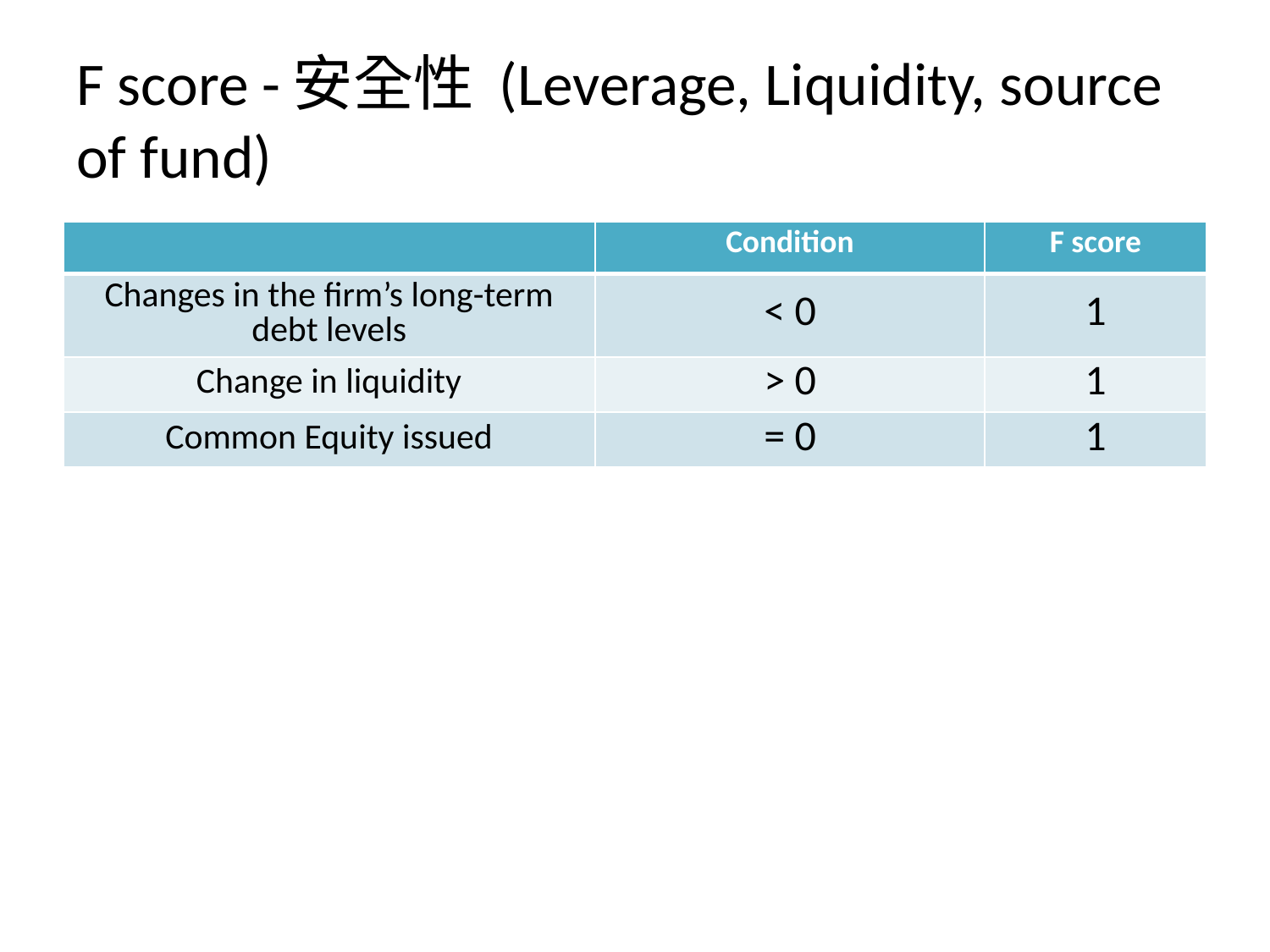

# F score -安全性 (Leverage, Liquidity, source of fund)
|  | Condition | F score |
| --- | --- | --- |
| Changes in the firm’s long-term debt levels | < 0 | 1 |
| Change in liquidity | > 0 | 1 |
| Common Equity issued | = 0 | 1 |